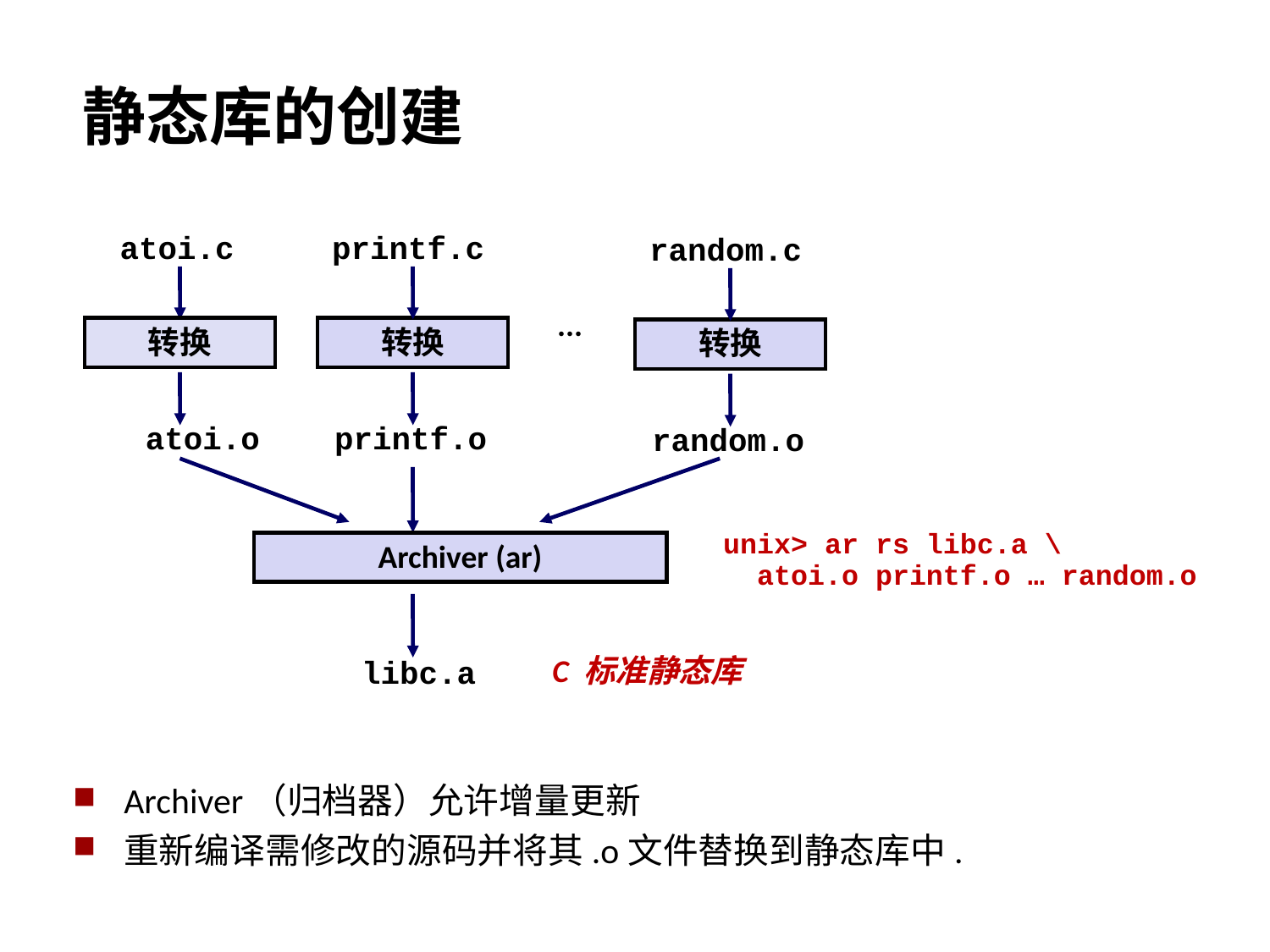

静态库的创建
atoi.c
printf.c
random.c

...
转换
转换
转换

atoi.o
printf.o
random.o

unix> ar rs libc.a \
  atoi.o printf.o … random.o
Archiver (ar)

C 标准静态库
libc.a
Archiver（归档器）允许增量更新
重新编译需修改的源码并将其.o文件替换到静态库中.